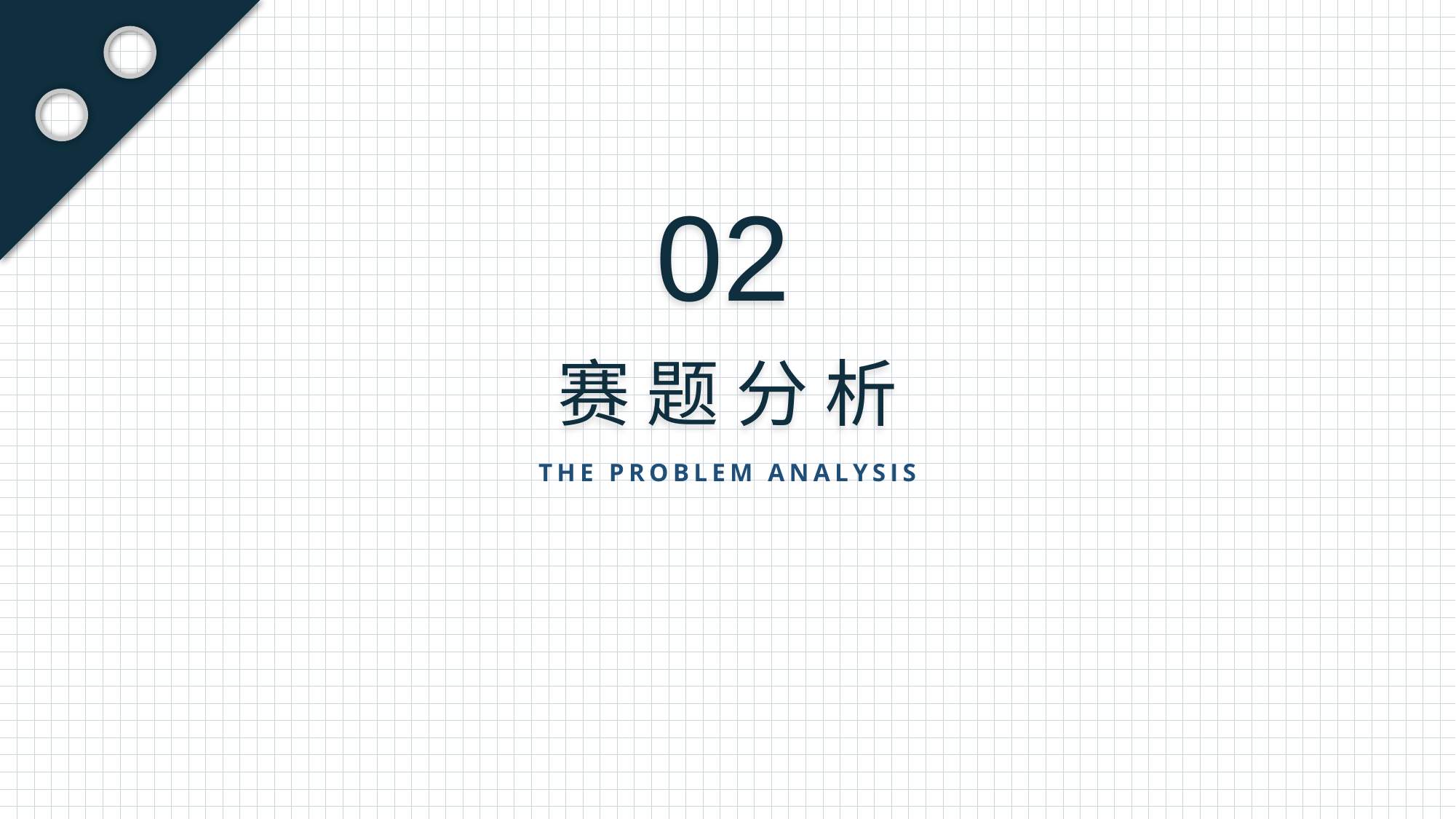

02
赛 题 分 析
THE PROBLEM ANALYSIS